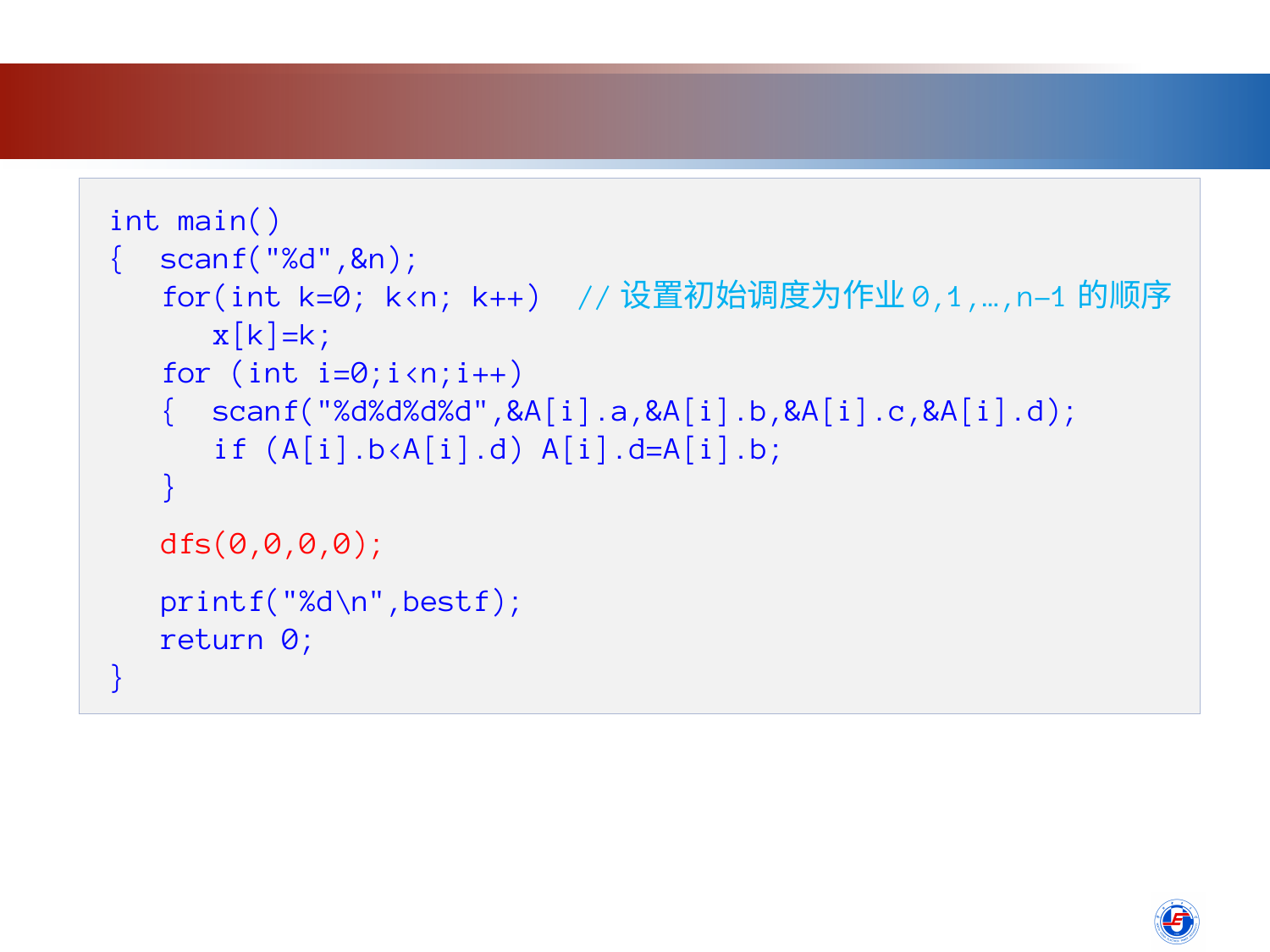

int main()
{  scanf("%d",&n);
   for(int k=0; k<n; k++)  //设置初始调度为作业0,1,…,n-1的顺序
      x[k]=k;
   for (int i=0;i<n;i++)
   {  scanf("%d%d%d%d",&A[i].a,&A[i].b,&A[i].c,&A[i].d);
      if (A[i].b<A[i].d) A[i].d=A[i].b;
   }
   dfs(0,0,0,0);
   printf("%d\n",bestf);
   return 0;
}